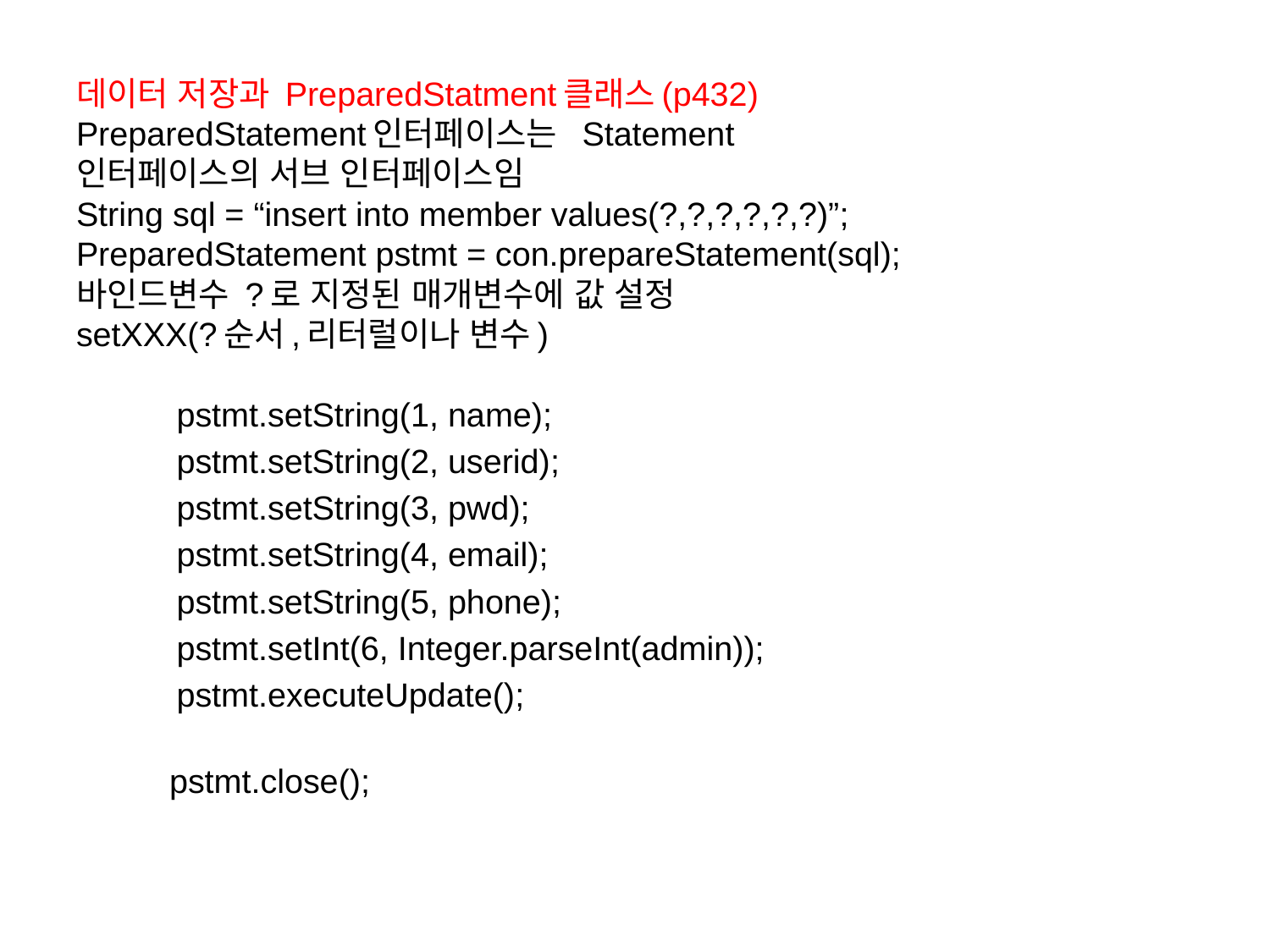

데이터 저장과 PreparedStatment클래스(p432)
PreparedStatement인터페이스는  Statement
인터페이스의 서브 인터페이스임
String sql = “insert into member values(?,?,?,?,?,?)”;
PreparedStatement pstmt = con.prepareStatement(sql);
바인드변수 ?로 지정된 매개변수에 값 설정
setXXX(?순서,리터럴이나 변수)
	pstmt.setString(1, name);
	pstmt.setString(2, userid);
	pstmt.setString(3, pwd);
	pstmt.setString(4, email);
	pstmt.setString(5, phone);
	pstmt.setInt(6, Integer.parseInt(admin));
						pstmt.executeUpdate();
          pstmt.close();